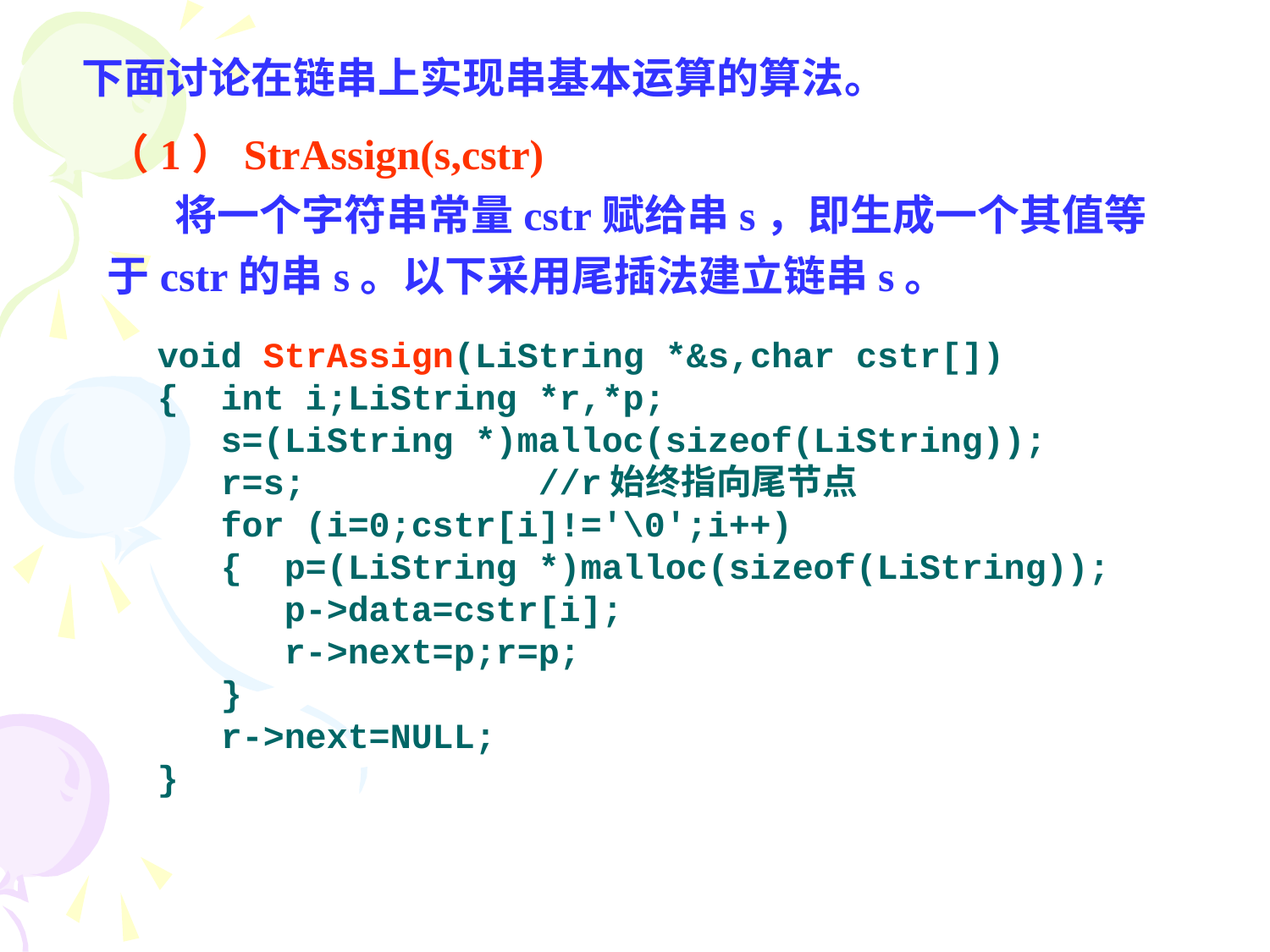

下面讨论在链串上实现串基本运算的算法。
（1）StrAssign(s,cstr)
      将一个字符串常量cstr赋给串s，即生成一个其值等于cstr的串s。以下采用尾插法建立链串s。
void StrAssign(LiString *&s,char cstr[])
{  int i;LiString *r,*p;
   s=(LiString *)malloc(sizeof(LiString));
   r=s;		//r始终指向尾节点
   for (i=0;cstr[i]!='\0';i++)
   {  p=(LiString *)malloc(sizeof(LiString));
	p->data=cstr[i];
	r->next=p;r=p;
   }
   r->next=NULL;
}